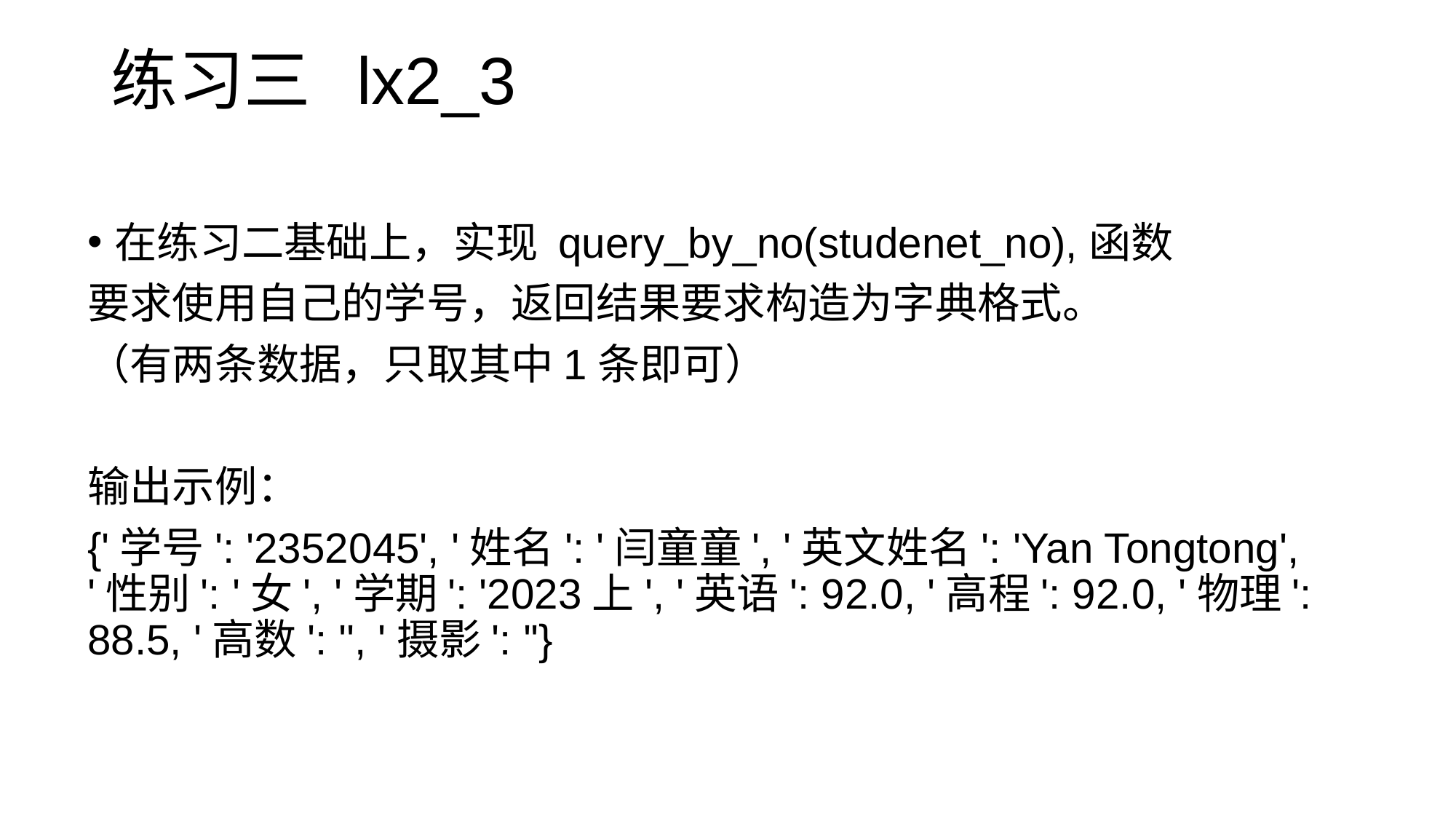

# 练习三  lx2_3

在练习二基础上，实现 query_by_no(studenet_no),函数
要求使用自己的学号，返回结果要求构造为字典格式。
（有两条数据，只取其中1条即可）

输出示例：
{'学号': '2352045', '姓名': '闫童童', '英文姓名': 'Yan Tongtong', '性别': '女', '学期': '2023上', '英语': 92.0, '高程': 92.0, '物理': 88.5, '高数': '', '摄影': ''}